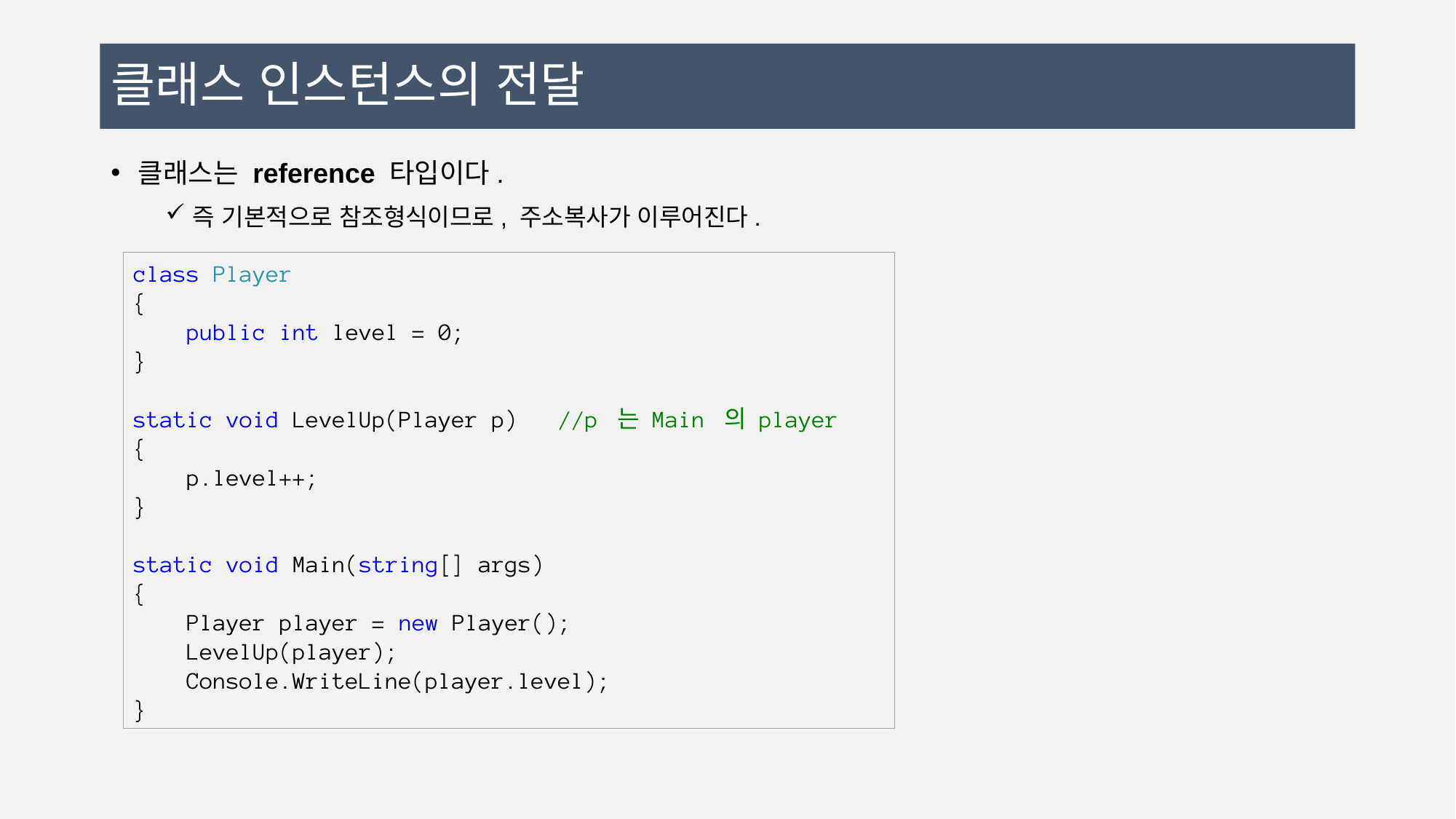

# 클래스 인스턴스의 전달
클래스는 reference 타입이다.
즉 기본적으로 참조형식이므로, 주소복사가 이루어진다.
class Player
{
    public int level = 0;
}

static void LevelUp(Player p)   //p 는 Main 의 player
{
    p.level++;
}

static void Main(string[] args)
{
    Player player = new Player();
    LevelUp(player);
    Console.WriteLine(player.level);
}